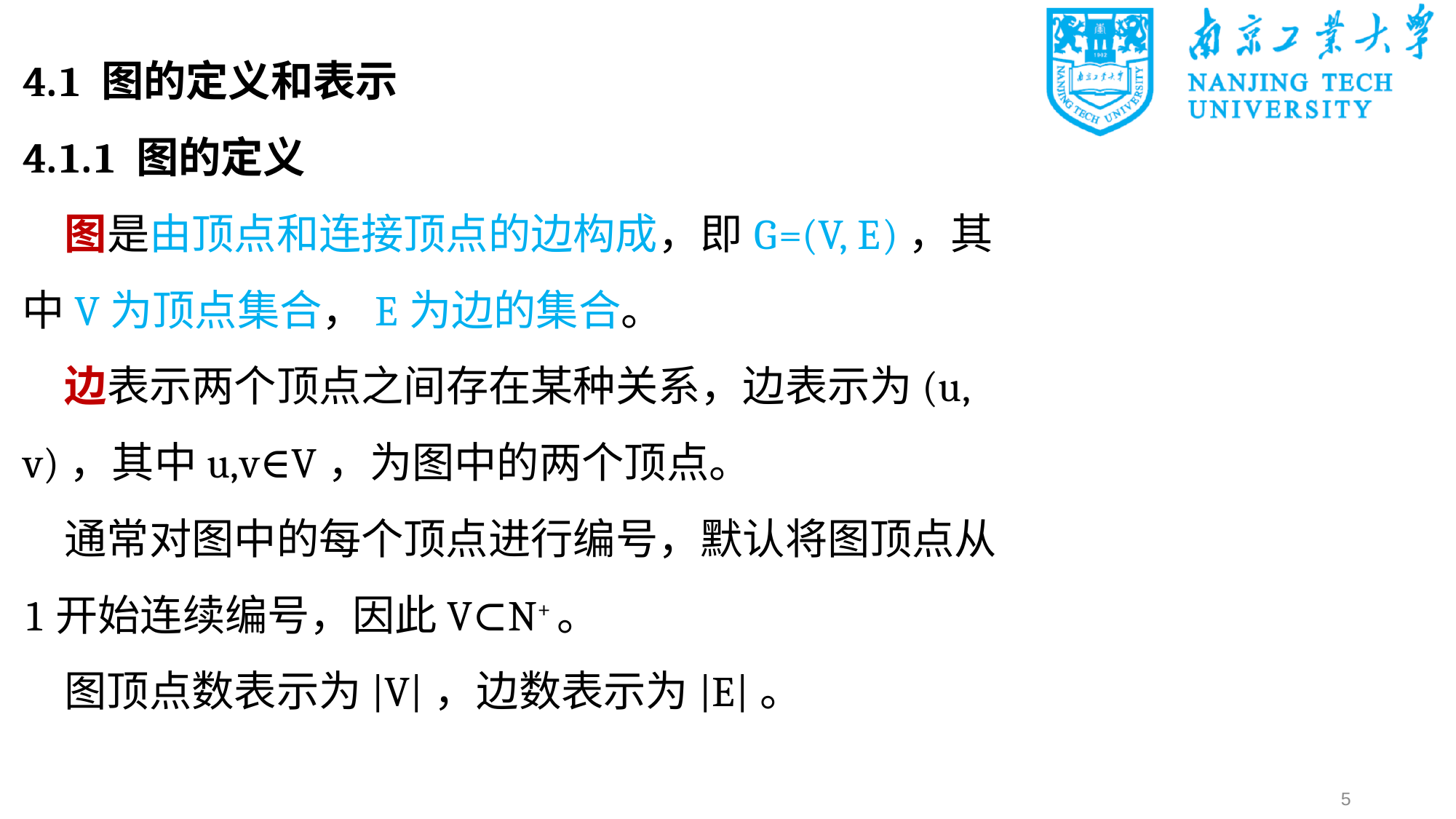

4.1 图的定义和表示
4.1.1 图的定义
图是由顶点和连接顶点的边构成，即G=(V, E)，其中V为顶点集合，E为边的集合。
边表示两个顶点之间存在某种关系，边表示为(u, v)，其中u,v∈V，为图中的两个顶点。
通常对图中的每个顶点进行编号，默认将图顶点从1开始连续编号，因此V⊂N+。
图顶点数表示为|V|，边数表示为|E|。
5